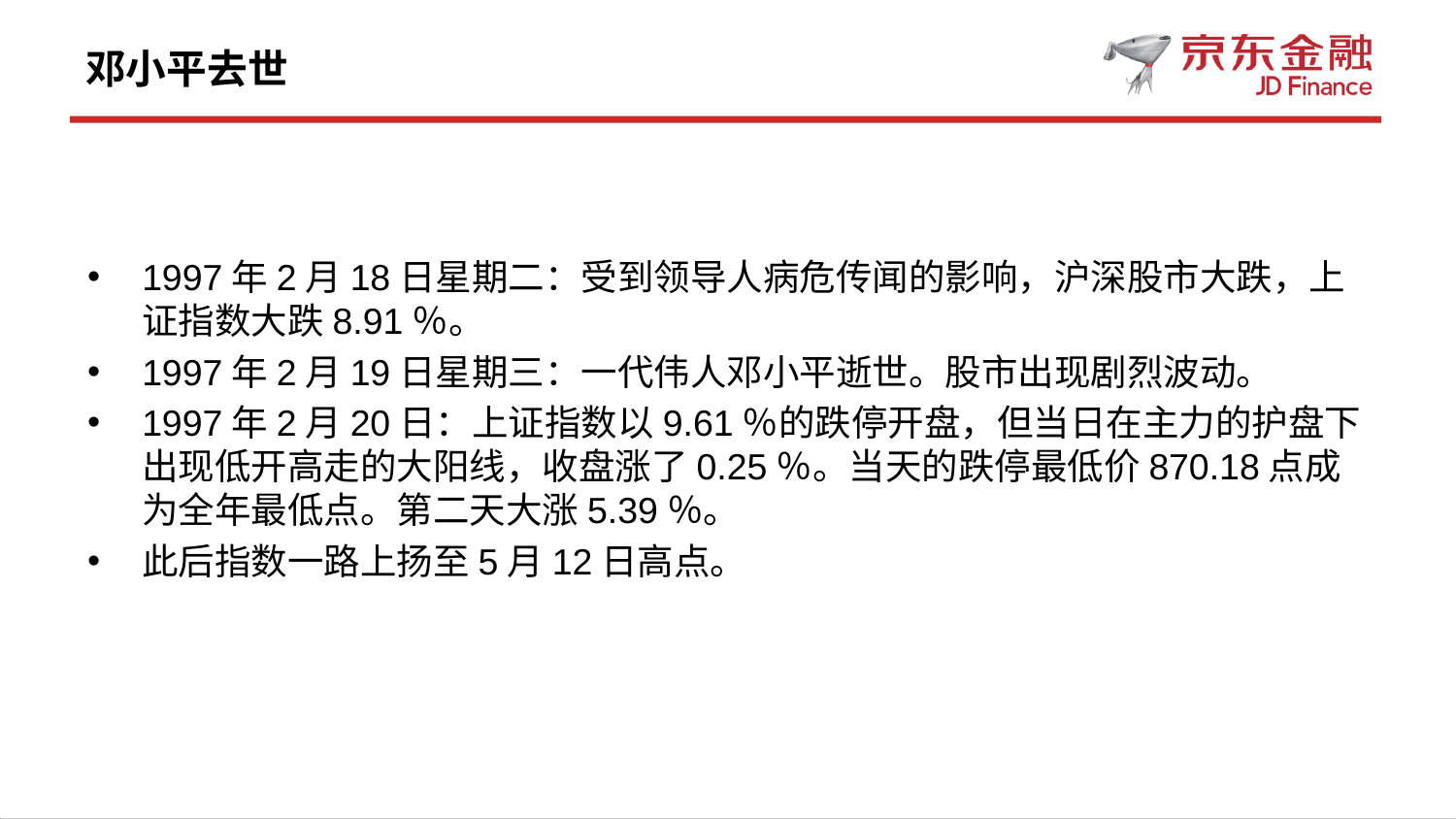

# 邓小平去世
1997年2月18日星期二：受到领导人病危传闻的影响，沪深股市大跌，上证指数大跌8.91％。
1997年2月19日星期三：一代伟人邓小平逝世。股市出现剧烈波动。
1997年2月20日：上证指数以9.61％的跌停开盘，但当日在主力的护盘下出现低开高走的大阳线，收盘涨了0.25％。当天的跌停最低价870.18点成为全年最低点。第二天大涨5.39％。
此后指数一路上扬至5月12日高点。